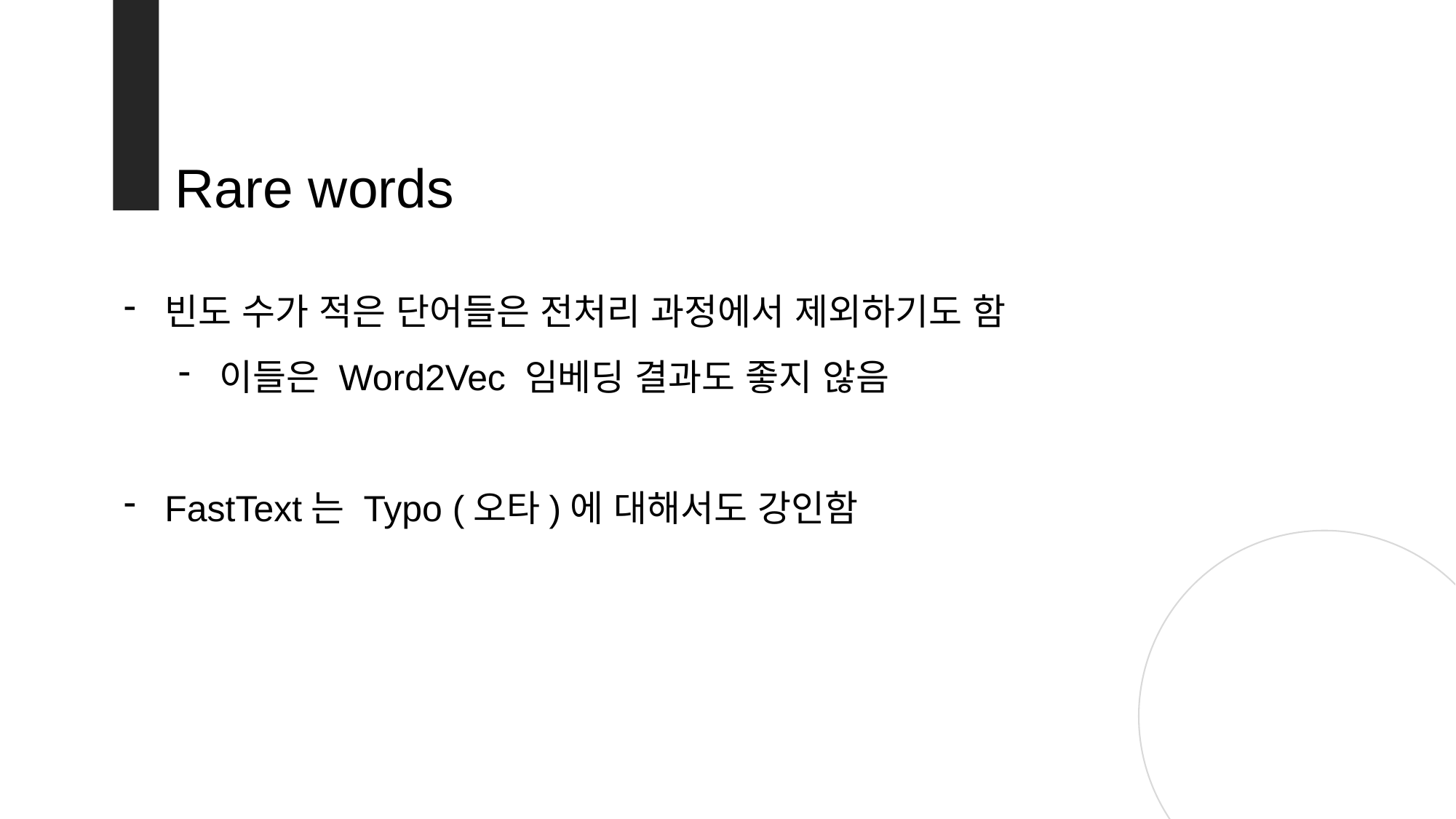

Rare words
빈도 수가 적은 단어들은 전처리 과정에서 제외하기도 함
이들은 Word2Vec 임베딩 결과도 좋지 않음

FastText는 Typo (오타)에 대해서도 강인함